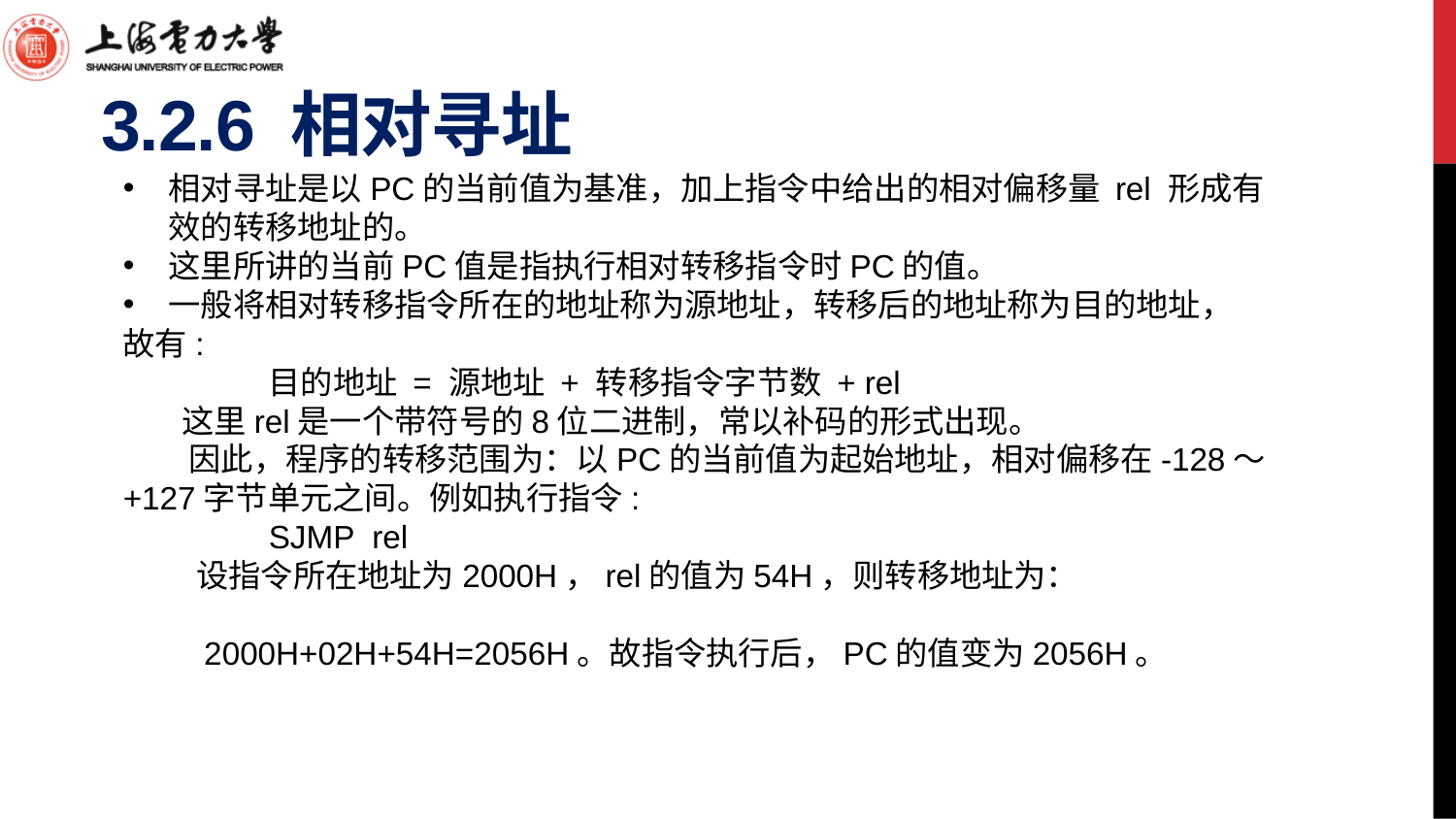

# 3.2.6 相对寻址
相对寻址是以PC的当前值为基准，加上指令中给出的相对偏移量 rel 形成有效的转移地址的。
这里所讲的当前PC值是指执行相对转移指令时PC的值。
一般将相对转移指令所在的地址称为源地址，转移后的地址称为目的地址，
故有:
	目的地址 = 源地址 + 转移指令字节数 + rel
       这里rel是一个带符号的8位二进制，常以补码的形式出现。
        因此，程序的转移范围为：以PC的当前值为起始地址，相对偏移在-128～+127字节单元之间。例如执行指令:
	SJMP  rel
         设指令所在地址为2000H，rel的值为54H，则转移地址为：

         2000H+02H+54H=2056H。故指令执行后，PC的值变为2056H。